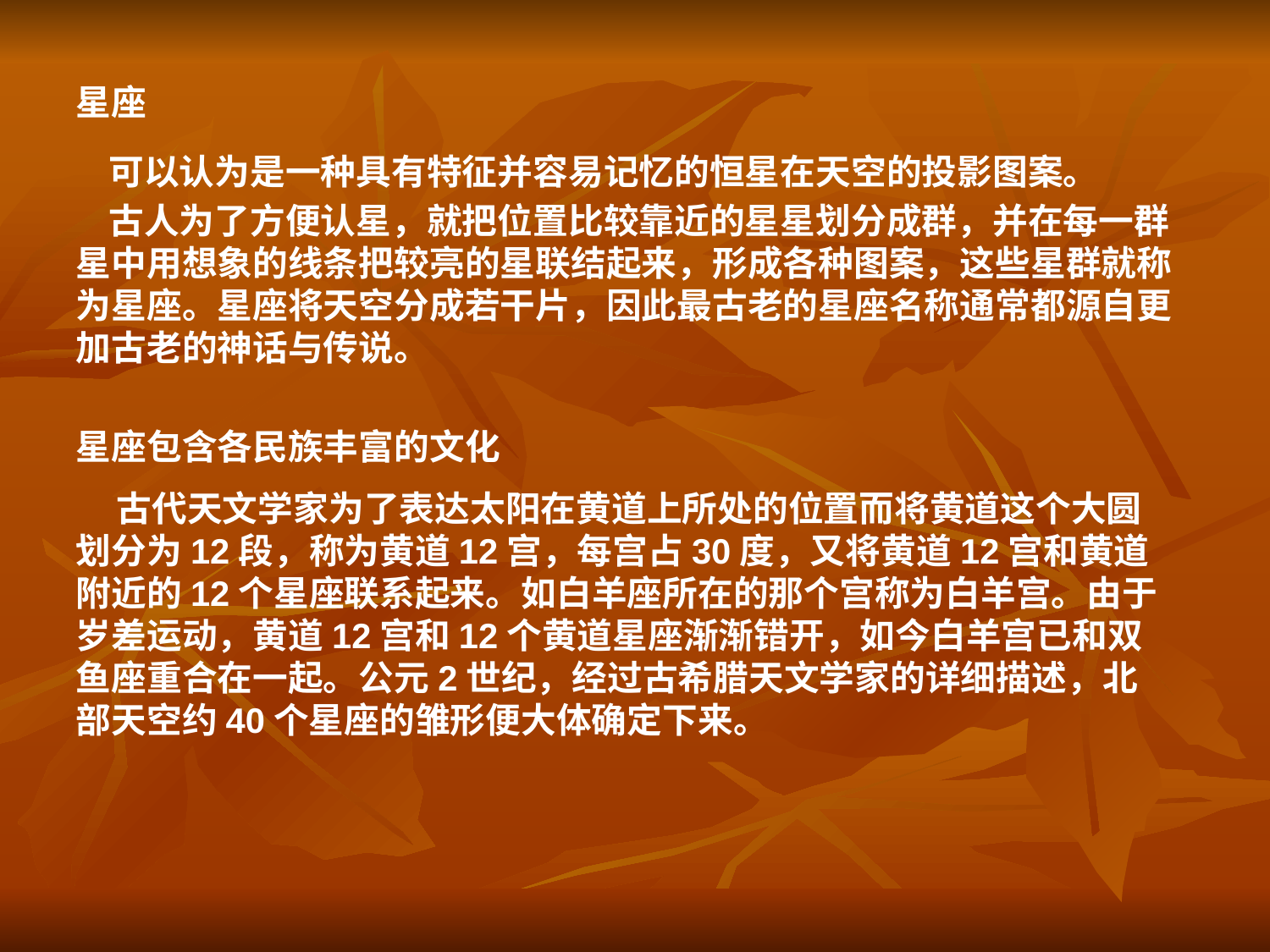

星座

   可以认为是一种具有特征并容易记忆的恒星在天空的投影图案。
   古人为了方便认星，就把位置比较靠近的星星划分成群，并在每一群星中用想象的线条把较亮的星联结起来，形成各种图案，这些星群就称为星座。星座将天空分成若干片，因此最古老的星座名称通常都源自更加古老的神话与传说。

星座包含各民族丰富的文化

    古代天文学家为了表达太阳在黄道上所处的位置而将黄道这个大圆划分为12段，称为黄道12宫，每宫占30度，又将黄道12宫和黄道附近的12个星座联系起来。如白羊座所在的那个宫称为白羊宫。由于岁差运动，黄道12宫和12个黄道星座渐渐错开，如今白羊宫已和双鱼座重合在一起。公元2世纪，经过古希腊天文学家的详细描述，北部天空约40个星座的雏形便大体确定下来。